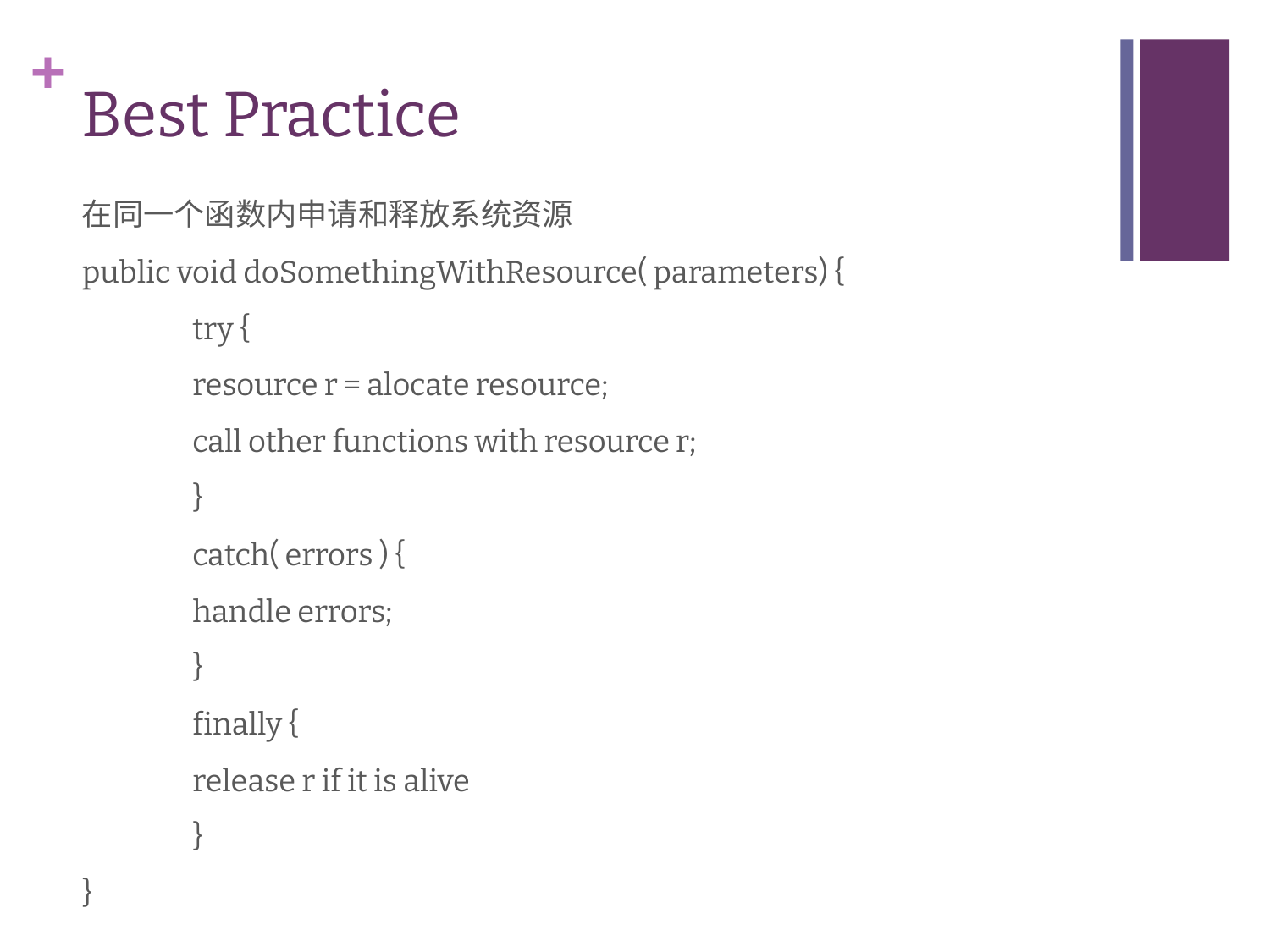

# Best Practice
在同一个函数内申请和释放系统资源
public void doSomethingWithResource( parameters) {
	try {
		resource r = alocate resource;
		call other functions with resource r;
	}
	catch( errors ) {
		handle errors;
	}
	finally {
		release r if it is alive
	}
}